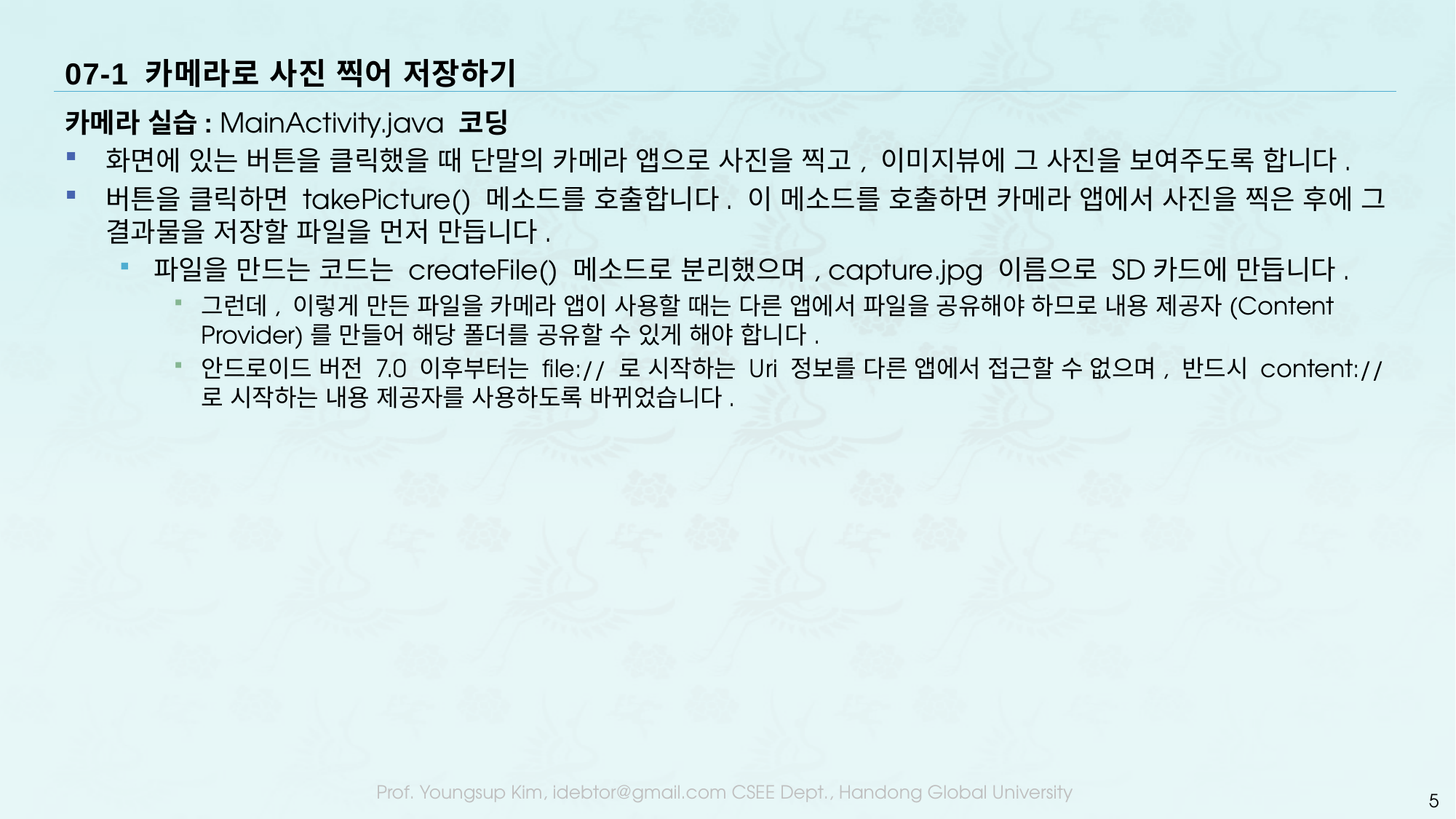

# 07-1 카메라로 사진 찍어 저장하기
카메라 실습: MainActivity.java 코딩
화면에 있는 버튼을 클릭했을 때 단말의 카메라 앱으로 사진을 찍고, 이미지뷰에 그 사진을 보여주도록 합니다.
버튼을 클릭하면 takePicture() 메소드를 호출합니다. 이 메소드를 호출하면 카메라 앱에서 사진을 찍은 후에 그 결과물을 저장할 파일을 먼저 만듭니다.
파일을 만드는 코드는 createFile() 메소드로 분리했으며, capture.jpg 이름으로 SD카드에 만듭니다.
그런데, 이렇게 만든 파일을 카메라 앱이 사용할 때는 다른 앱에서 파일을 공유해야 하므로 내용 제공자(Content Provider)를 만들어 해당 폴더를 공유할 수 있게 해야 합니다.
안드로이드 버전 7.0 이후부터는 file:// 로 시작하는 Uri 정보를 다른 앱에서 접근할 수 없으며, 반드시 content:// 로 시작하는 내용 제공자를 사용하도록 바뀌었습니다.

5